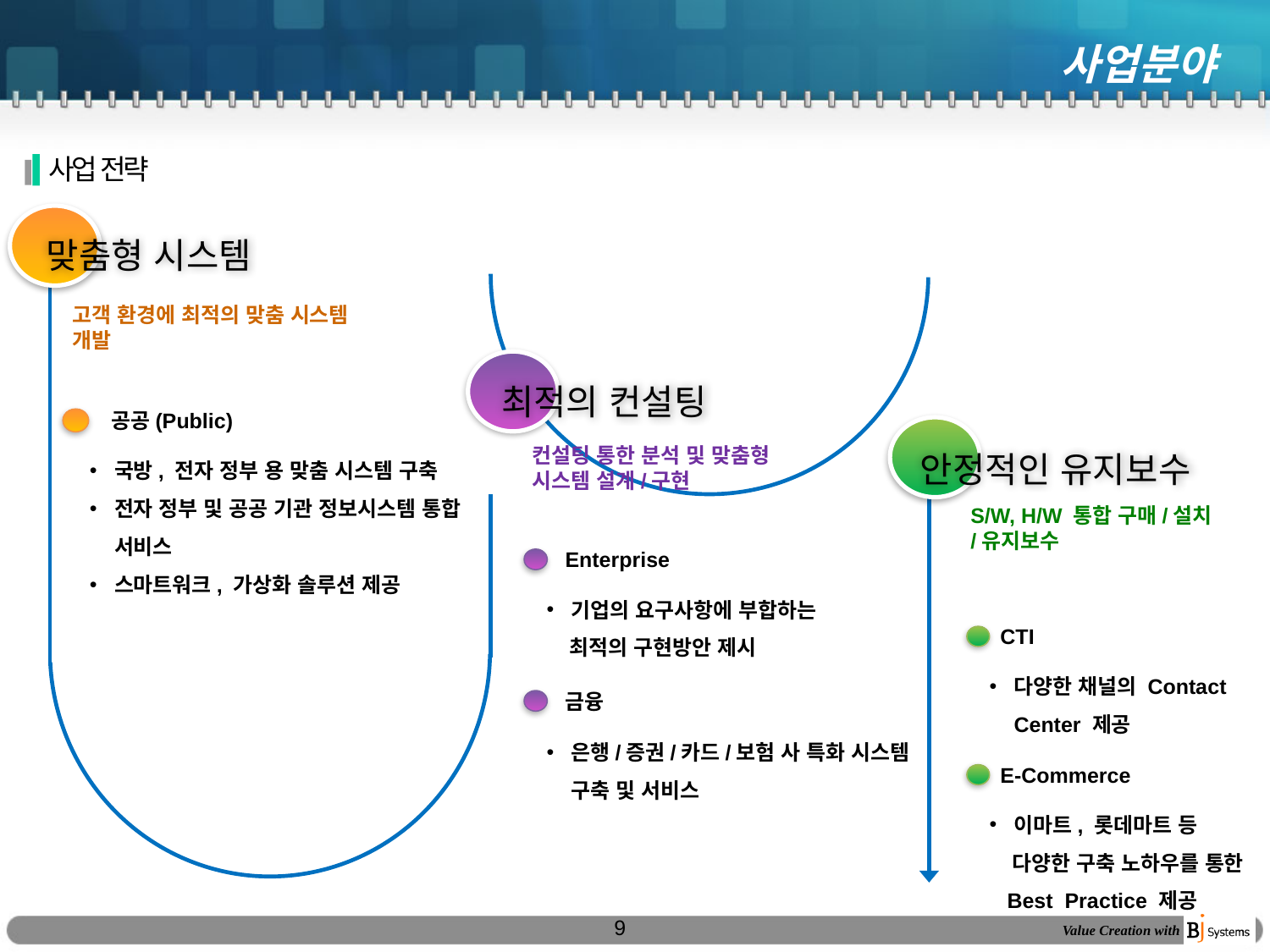

사업분야

사업 전략

맞춤형 시스템
고객 환경에 최적의 맞춤 시스템
개발

최적의 컨설팅
공공(Public)

안정적인 유지보수
컨설팅 통한 분석 및 맞춤형
시스템 설계/구현
국방, 전자 정부 용 맞춤 시스템 구축
전자 정부 및 공공 기관 정보시스템 통합 서비스
스마트워크, 가상화 솔루션 제공
S/W, H/W 통합 구매/설치
/유지보수
Enterprise

기업의 요구사항에 부합하는
   최적의 구현방안 제시
CTI

다양한 채널의 Contact  Center 제공
금융

은행/증권/카드/보험 사 특화 시스템 구축 및 서비스
E-Commerce

이마트, 롯데마트 등
   다양한 구축 노하우를 통한
   Best  Practice 제공